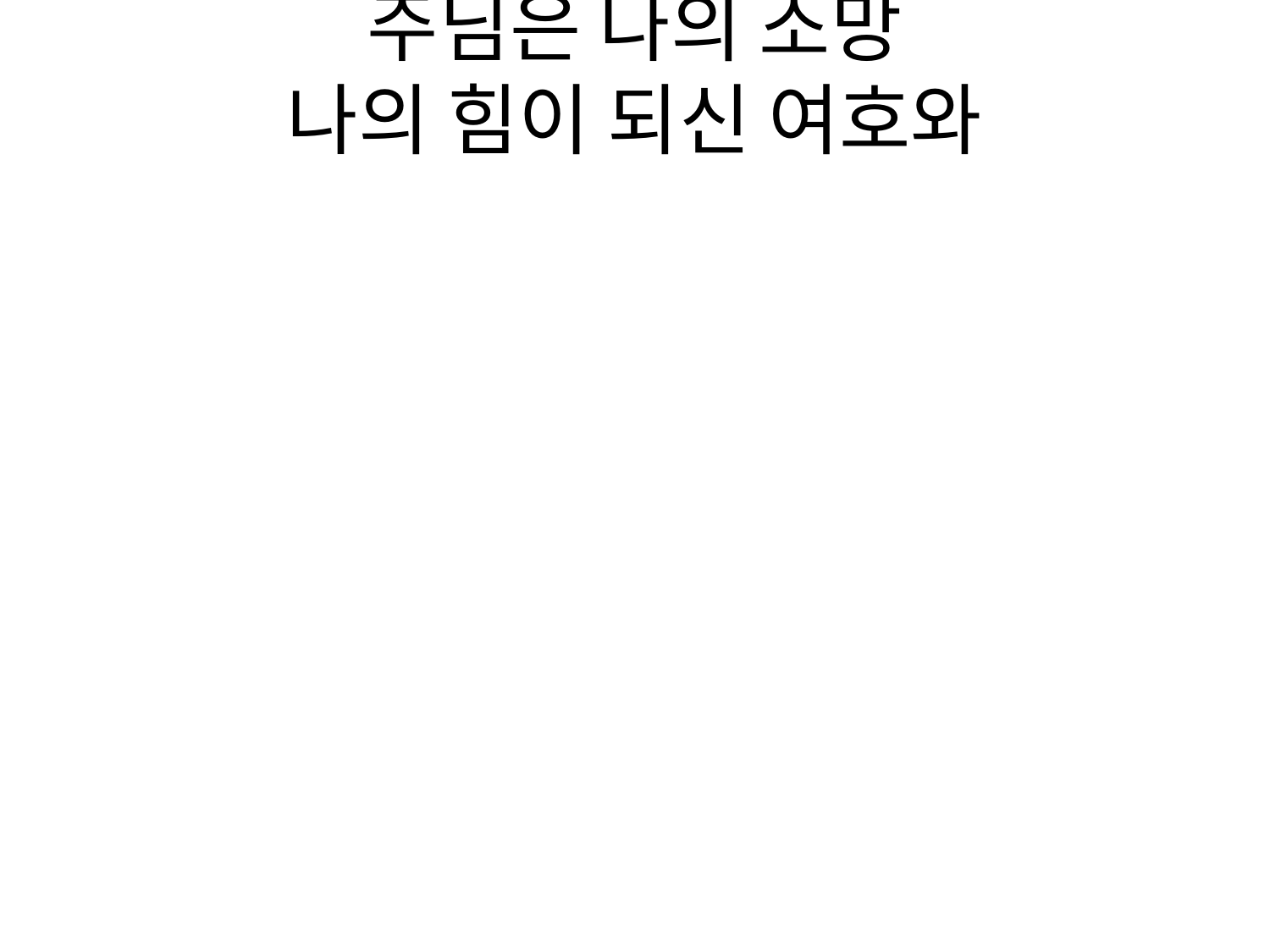

# 주님은 나의 소망
나의 힘이 되신 여호와